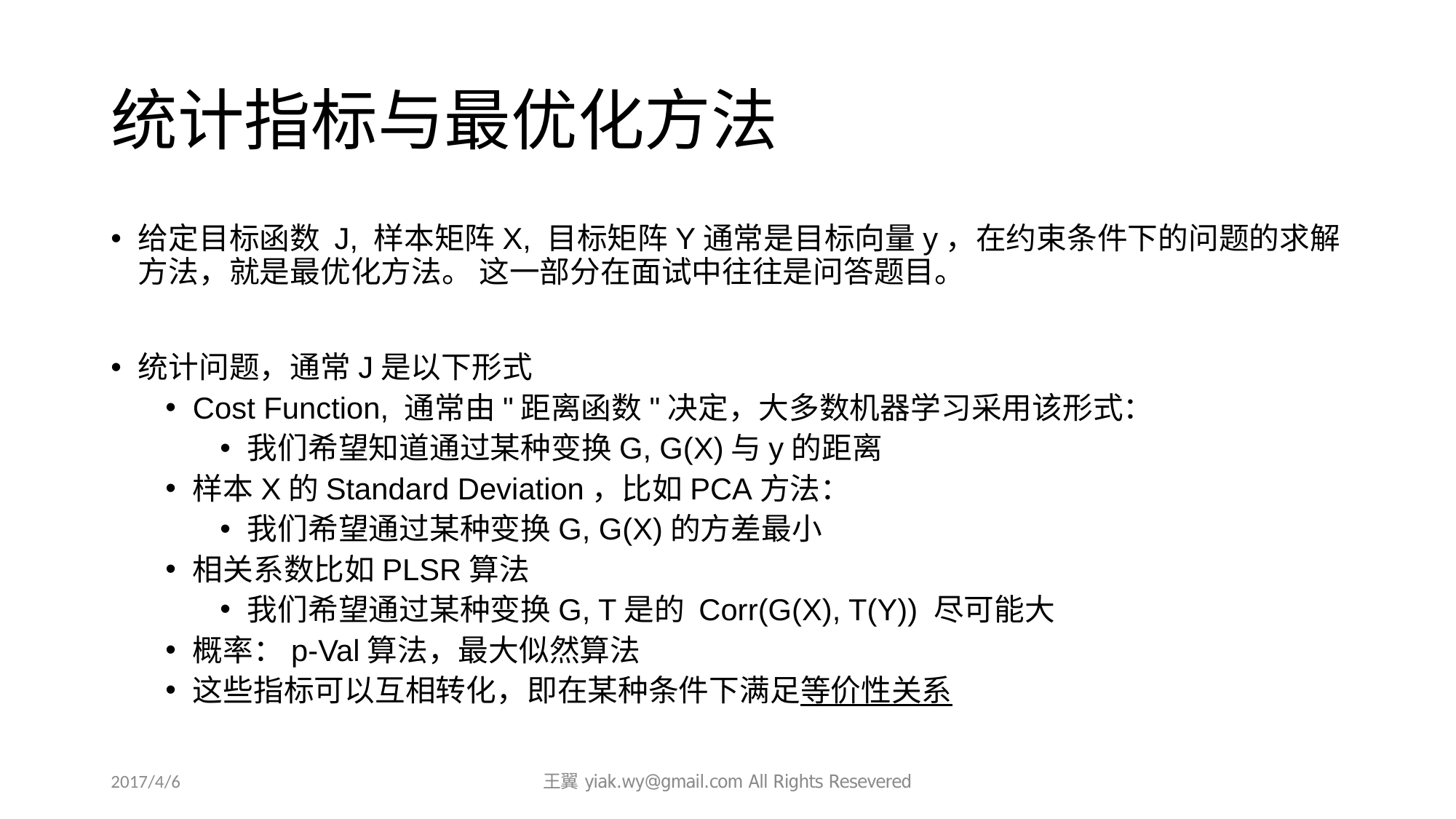

# 统计指标与最优化方法
给定目标函数 J, 样本矩阵X, 目标矩阵Y通常是目标向量y，在约束条件下的问题的求解方法，就是最优化方法。 这一部分在面试中往往是问答题目。

统计问题，通常J是以下形式
Cost Function, 通常由"距离函数"决定，大多数机器学习采用该形式：
我们希望知道通过某种变换G, G(X)与y的距离
样本X的Standard Deviation，比如PCA方法：
我们希望通过某种变换G, G(X)的方差最小
相关系数比如PLSR算法
我们希望通过某种变换G, T是的 Corr(G(X), T(Y)) 尽可能大
概率：p-Val算法，最大似然算法
这些指标可以互相转化，即在某种条件下满足等价性关系

2017/4/6
王翼 yiak.wy@gmail.com All Rights Resevered